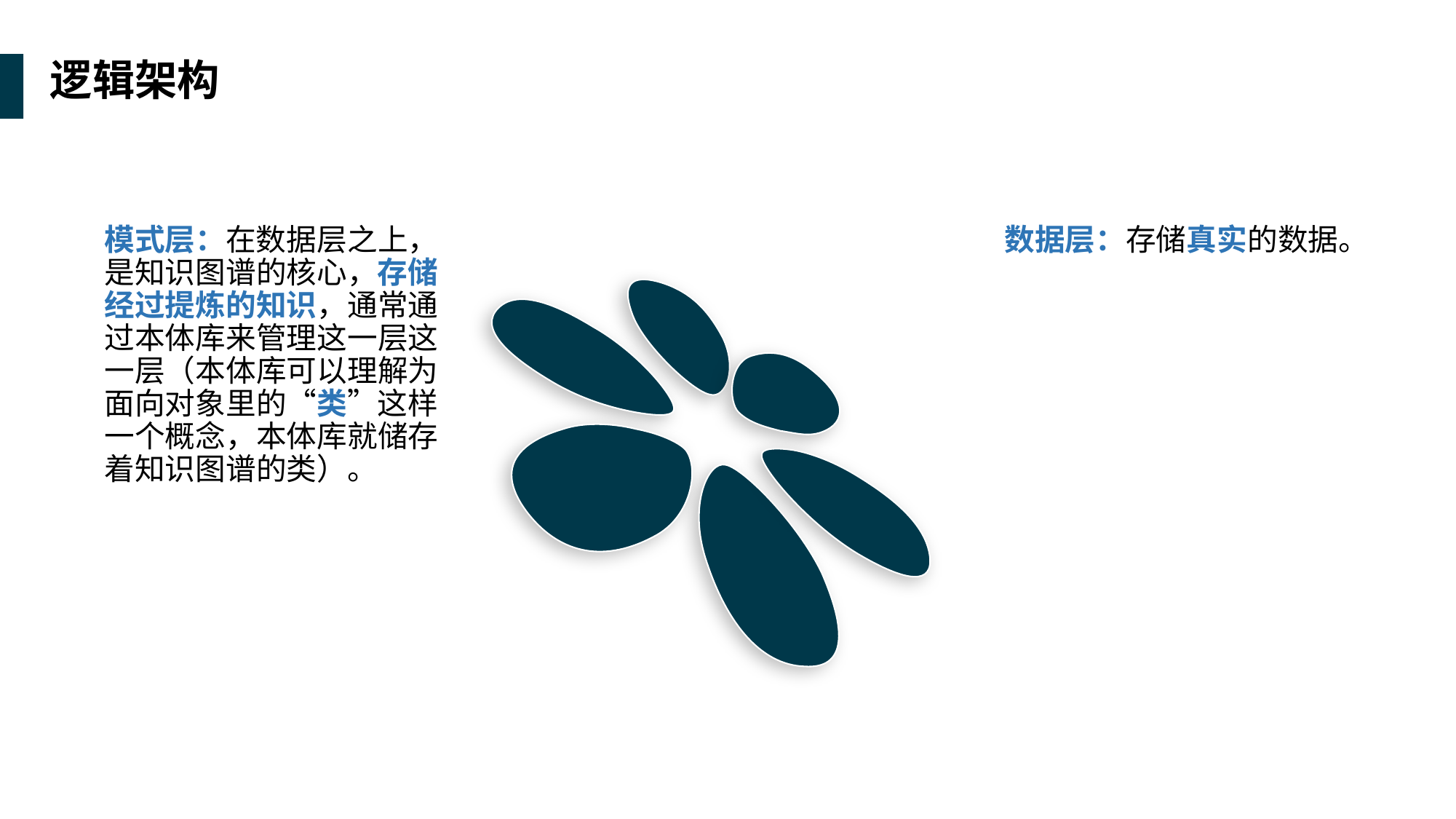

逻辑架构
模式层：在数据层之上，是知识图谱的核心，存储经过提炼的知识，通常通过本体库来管理这一层这一层（本体库可以理解为面向对象里的“类”这样一个概念，本体库就储存着知识图谱的类）。
数据层：存储真实的数据。